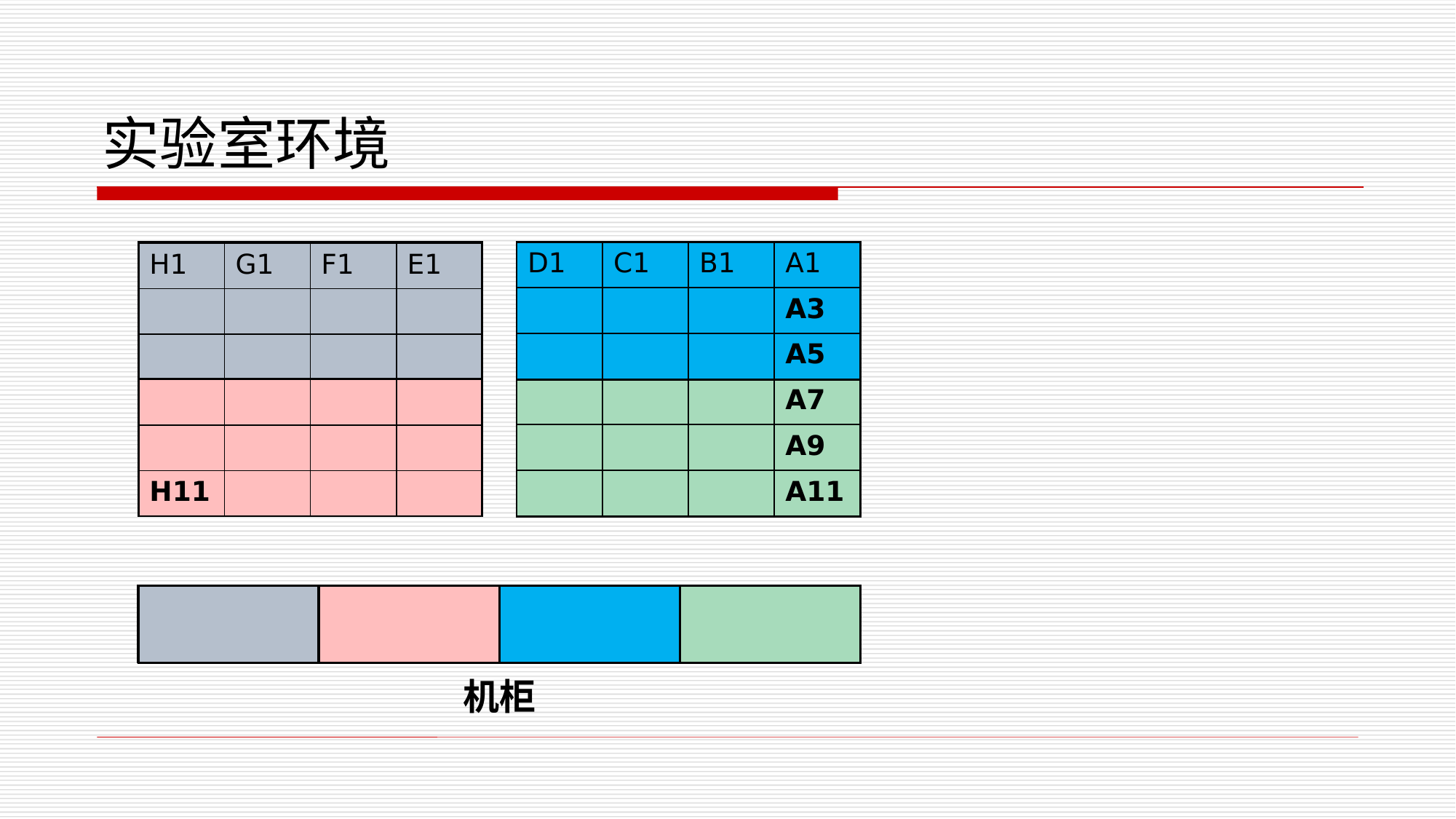

# 实验室环境
| D1 | C1 | B1 | A1 |
| --- | --- | --- | --- |
|  |  |  | A3 |
|  |  |  | A5 |
|  |  |  | A7 |
|  |  |  | A9 |
|  |  |  | A11 |

| H1 | G1 | F1 | E1 |
| --- | --- | --- | --- |
|  |  |  |  |
|  |  |  |  |
|  |  |  |  |
|  |  |  |  |
| H11 |  |  |  |

机柜